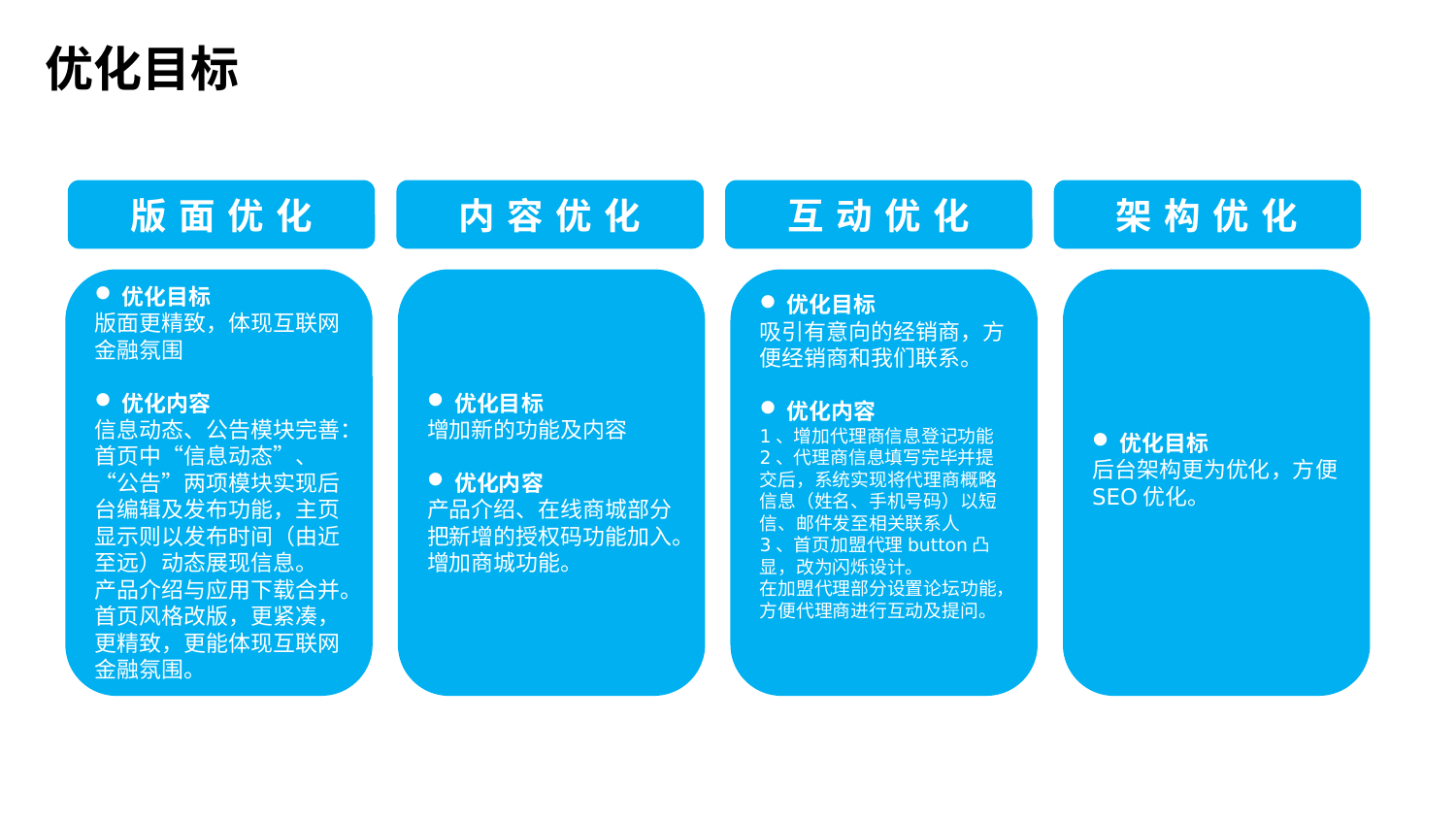

优化目标
版面优化
内容优化
互动优化
架构优化
优化目标
版面更精致，体现互联网金融氛围

优化内容
信息动态、公告模块完善：首页中“信息动态”、“公告”两项模块实现后台编辑及发布功能，主页显示则以发布时间（由近至远）动态展现信息。
产品介绍与应用下载合并。
首页风格改版，更紧凑，更精致，更能体现互联网金融氛围。
优化目标
增加新的功能及内容

优化内容
产品介绍、在线商城部分把新增的授权码功能加入。
增加商城功能。
优化目标
吸引有意向的经销商，方便经销商和我们联系。

优化内容
1、增加代理商信息登记功能
2、代理商信息填写完毕并提交后，系统实现将代理商概略信息（姓名、手机号码）以短信、邮件发至相关联系人
3、首页加盟代理button凸显，改为闪烁设计。
在加盟代理部分设置论坛功能，方便代理商进行互动及提问。

优化目标
后台架构更为优化，方便SEO优化。